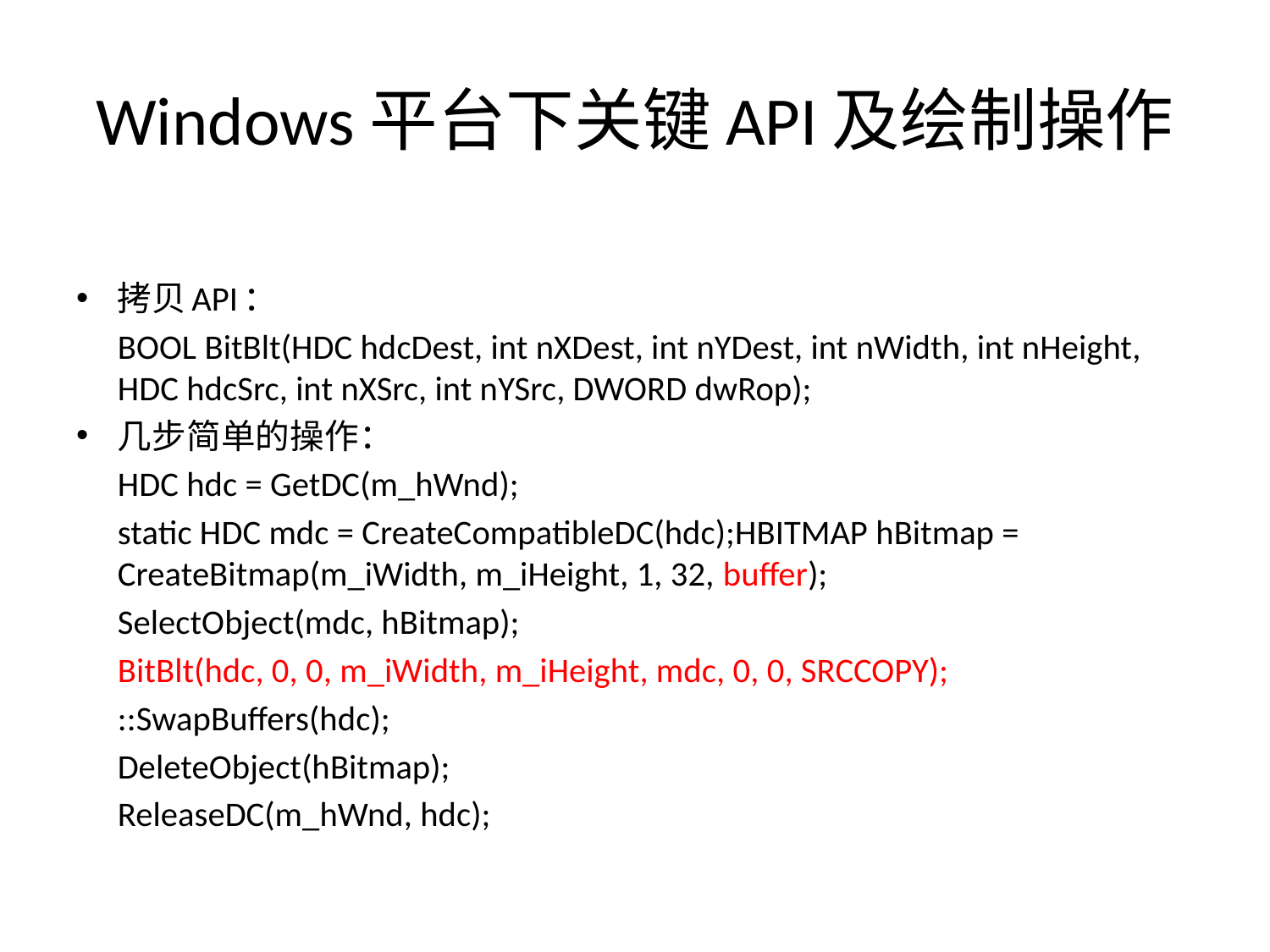

# Windows平台下关键API及绘制操作

拷贝API：
	BOOL BitBlt(HDC hdcDest, int nXDest, int nYDest, int nWidth, int nHeight, HDC hdcSrc, int nXSrc, int nYSrc, DWORD dwRop);
几步简单的操作：
	HDC hdc = GetDC(m_hWnd);
	static HDC mdc = CreateCompatibleDC(hdc);HBITMAP hBitmap = CreateBitmap(m_iWidth, m_iHeight, 1, 32, buffer);
	SelectObject(mdc, hBitmap);
	BitBlt(hdc, 0, 0, m_iWidth, m_iHeight, mdc, 0, 0, SRCCOPY);
	::SwapBuffers(hdc);
	DeleteObject(hBitmap);
	ReleaseDC(m_hWnd, hdc);